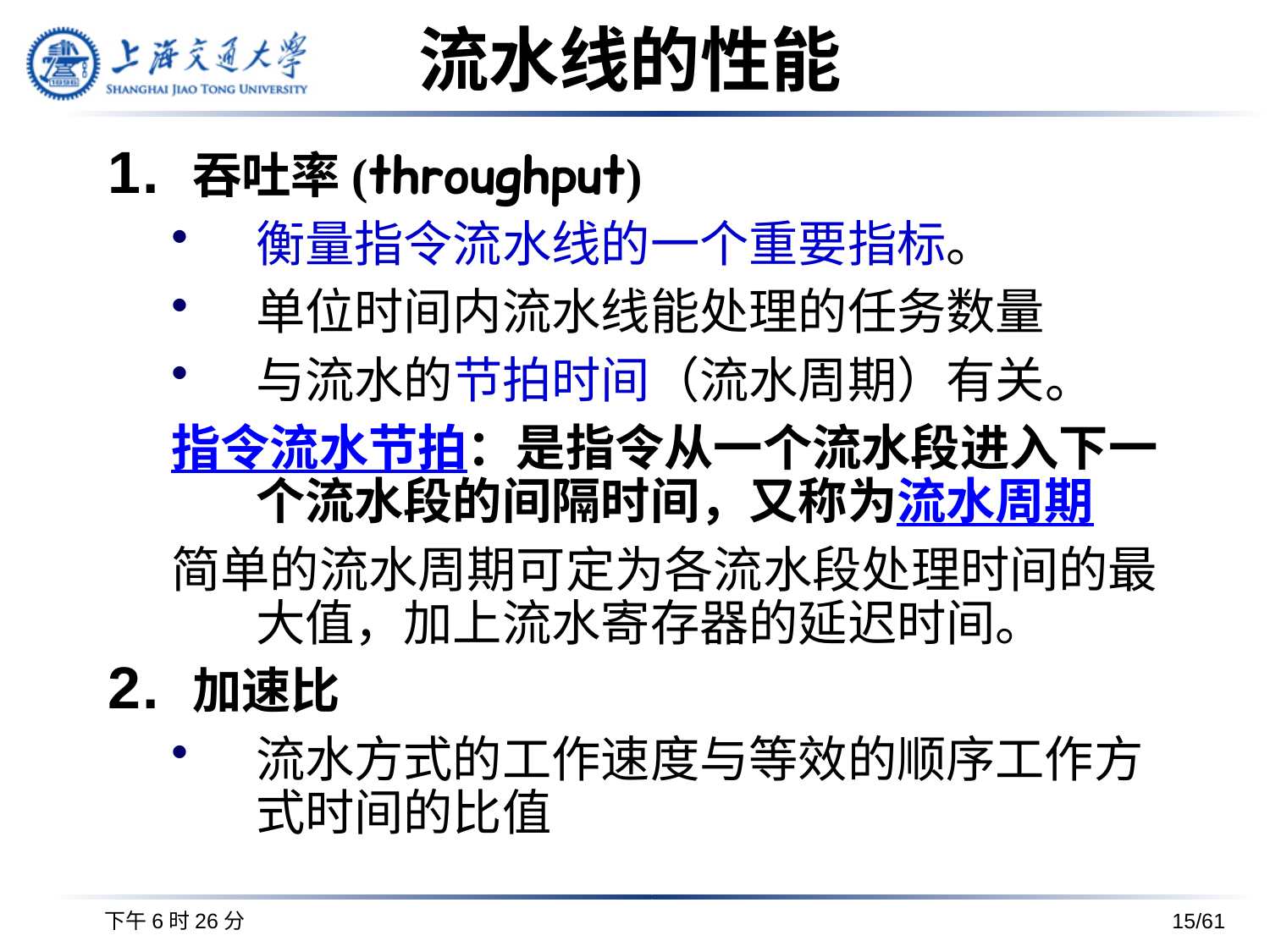

流水线的性能
吞吐率(throughput)
衡量指令流水线的一个重要指标。
单位时间内流水线能处理的任务数量
与流水的节拍时间（流水周期）有关。
指令流水节拍：是指令从一个流水段进入下一个流水段的间隔时间，又称为流水周期
简单的流水周期可定为各流水段处理时间的最大值，加上流水寄存器的延迟时间。
加速比
流水方式的工作速度与等效的顺序工作方式时间的比值
下午6时26分
15/61